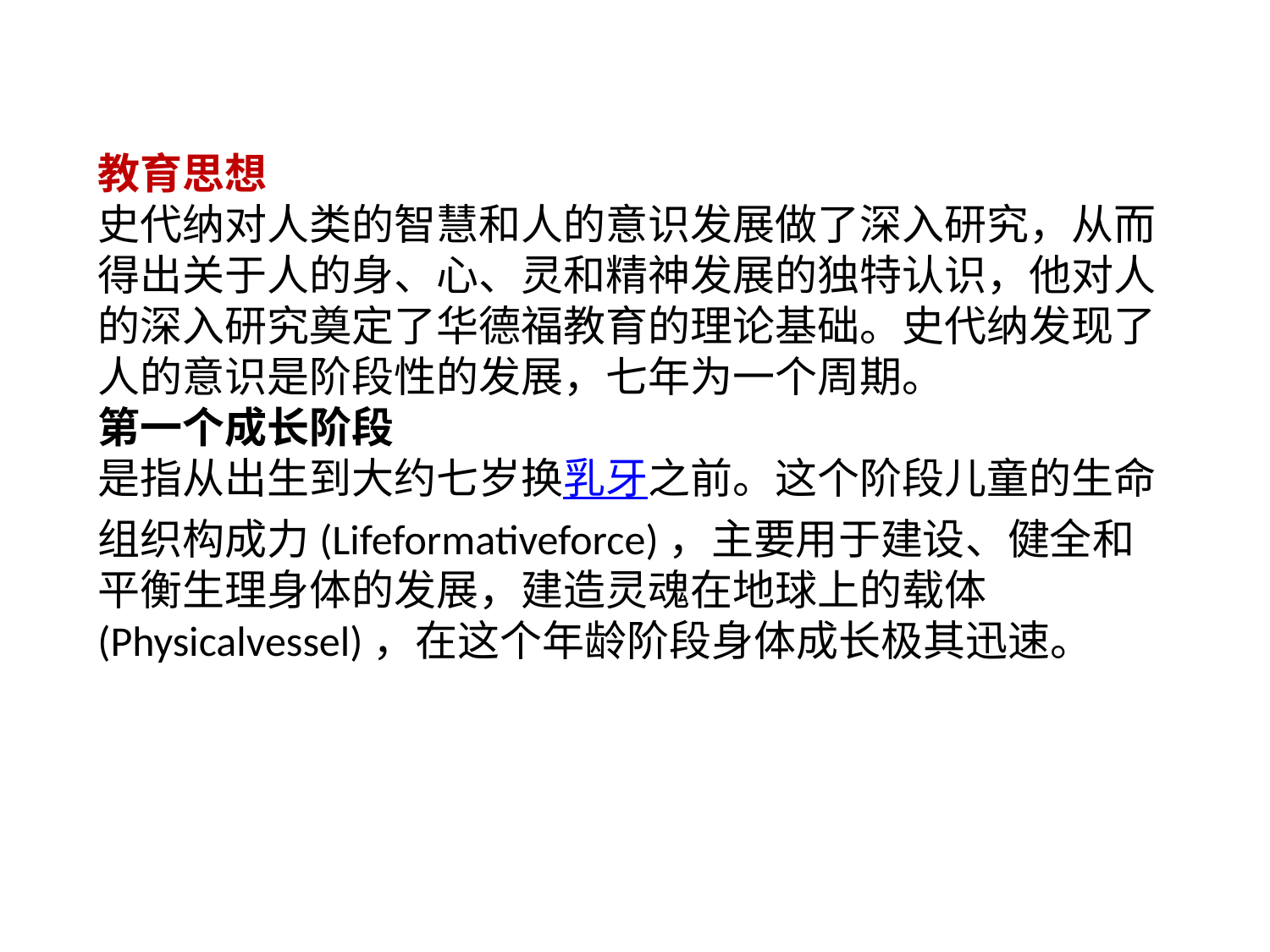

# 教育思想 史代纳对人类的智慧和人的意识发展做了深入研究，从而得出关于人的身、心、灵和精神发展的独特认识，他对人的深入研究奠定了华德福教育的理论基础。史代纳发现了人的意识是阶段性的发展，七年为一个周期。 第一个成长阶段 是指从出生到大约七岁换乳牙之前。这个阶段儿童的生命组织构成力(Lifeformativeforce)，主要用于建设、健全和平衡生理身体的发展，建造灵魂在地球上的载体(Physicalvessel)，在这个年龄阶段身体成长极其迅速。